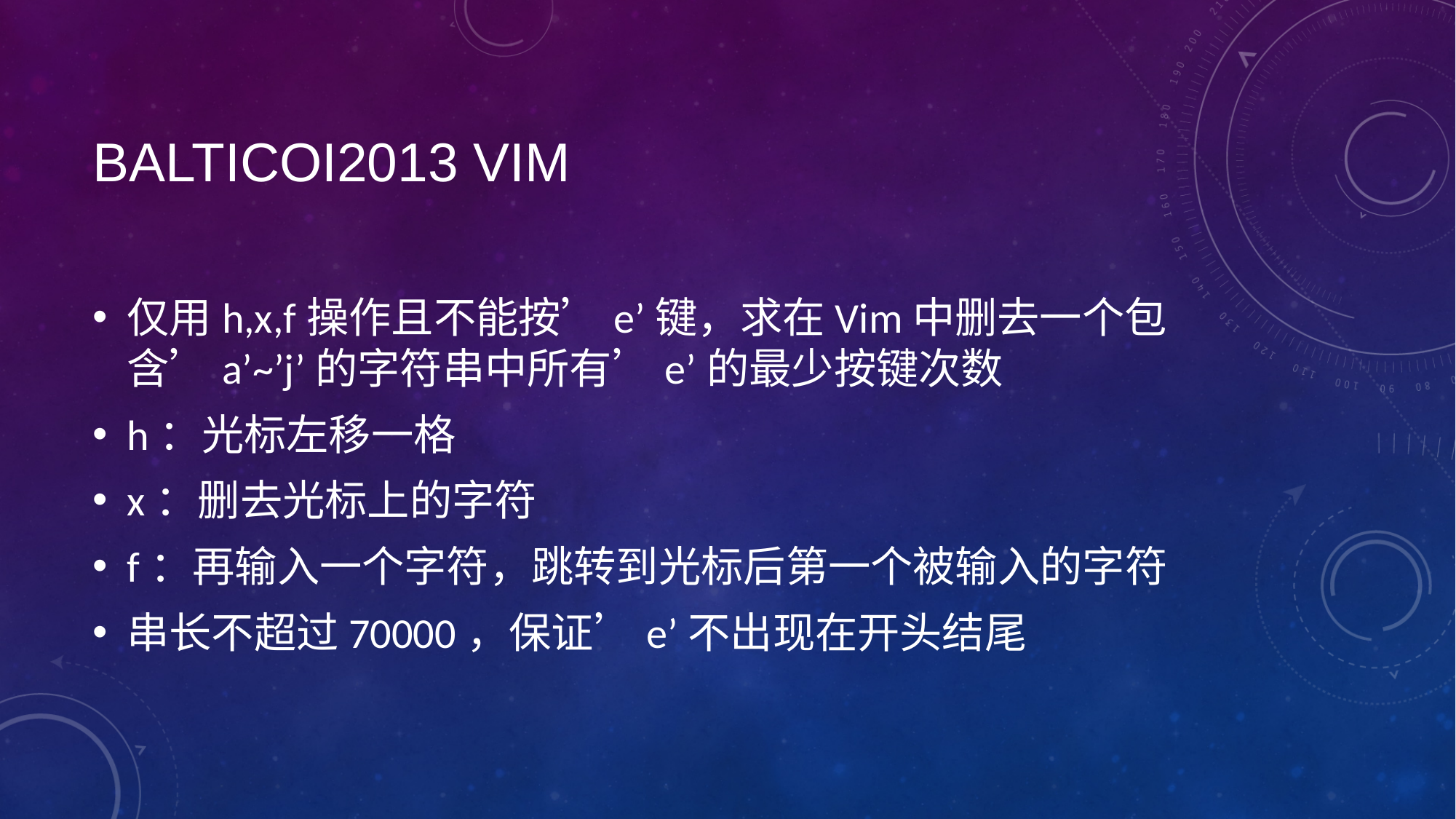

# Balticoi2013 vim
仅用h,x,f操作且不能按’e’键，求在Vim中删去一个包含’a’~’j’的字符串中所有’e’的最少按键次数
h：光标左移一格
x：删去光标上的字符
f：再输入一个字符，跳转到光标后第一个被输入的字符
串长不超过70000，保证’e’不出现在开头结尾